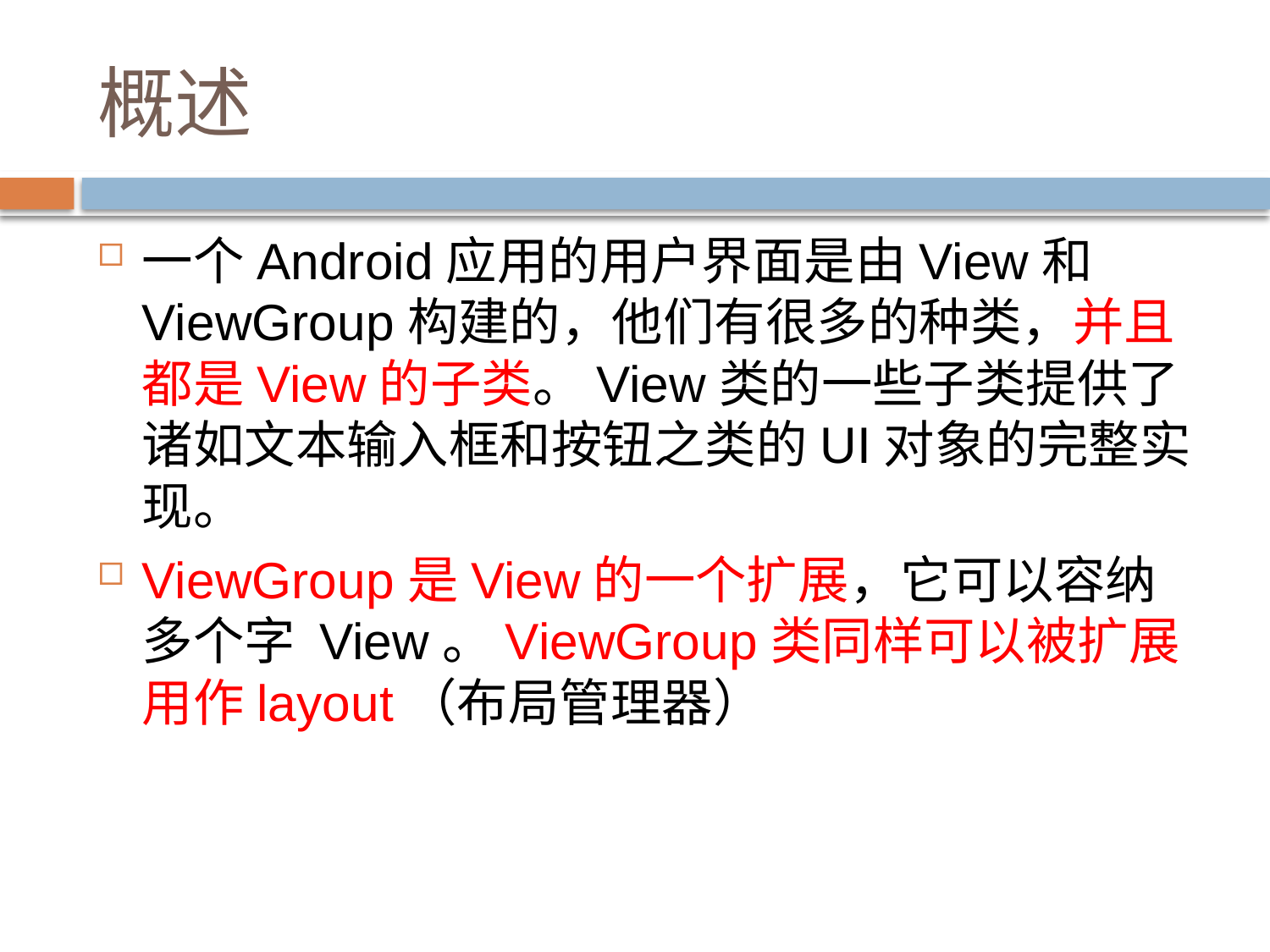

# 概述
一个Android应用的用户界面是由View和ViewGroup构建的，他们有很多的种类，并且都是View的子类。View类的一些子类提供了诸如文本输入框和按钮之类的UI对象的完整实现。
ViewGroup是View的一个扩展，它可以容纳多个字 View。ViewGroup类同样可以被扩展用作layout（布局管理器）